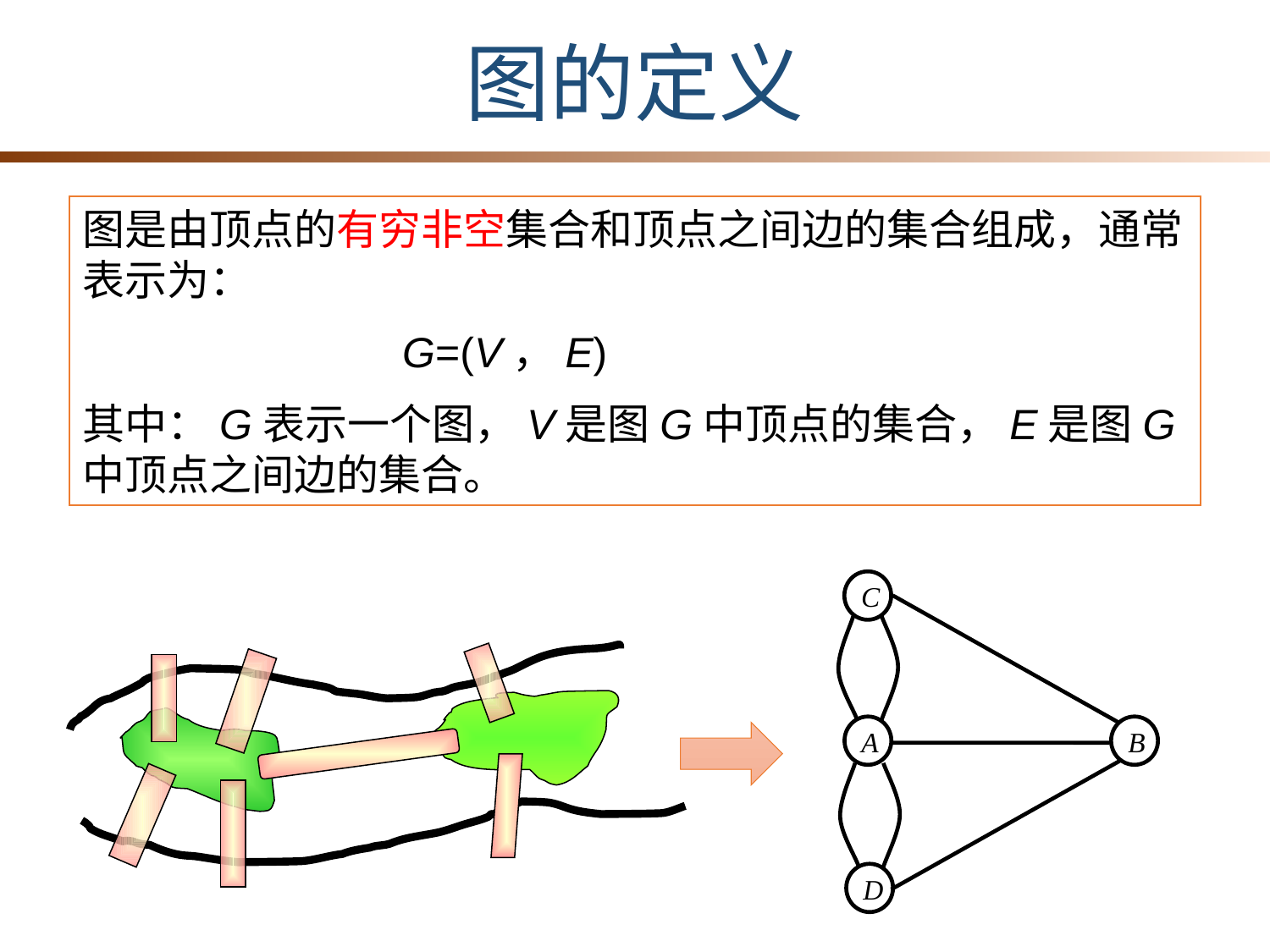

图的定义
图是由顶点的有穷非空集合和顶点之间边的集合组成，通常表示为：
                           G=(V，E)
其中：G表示一个图，V是图G中顶点的集合，E是图G中顶点之间边的集合。
C

A
B

D